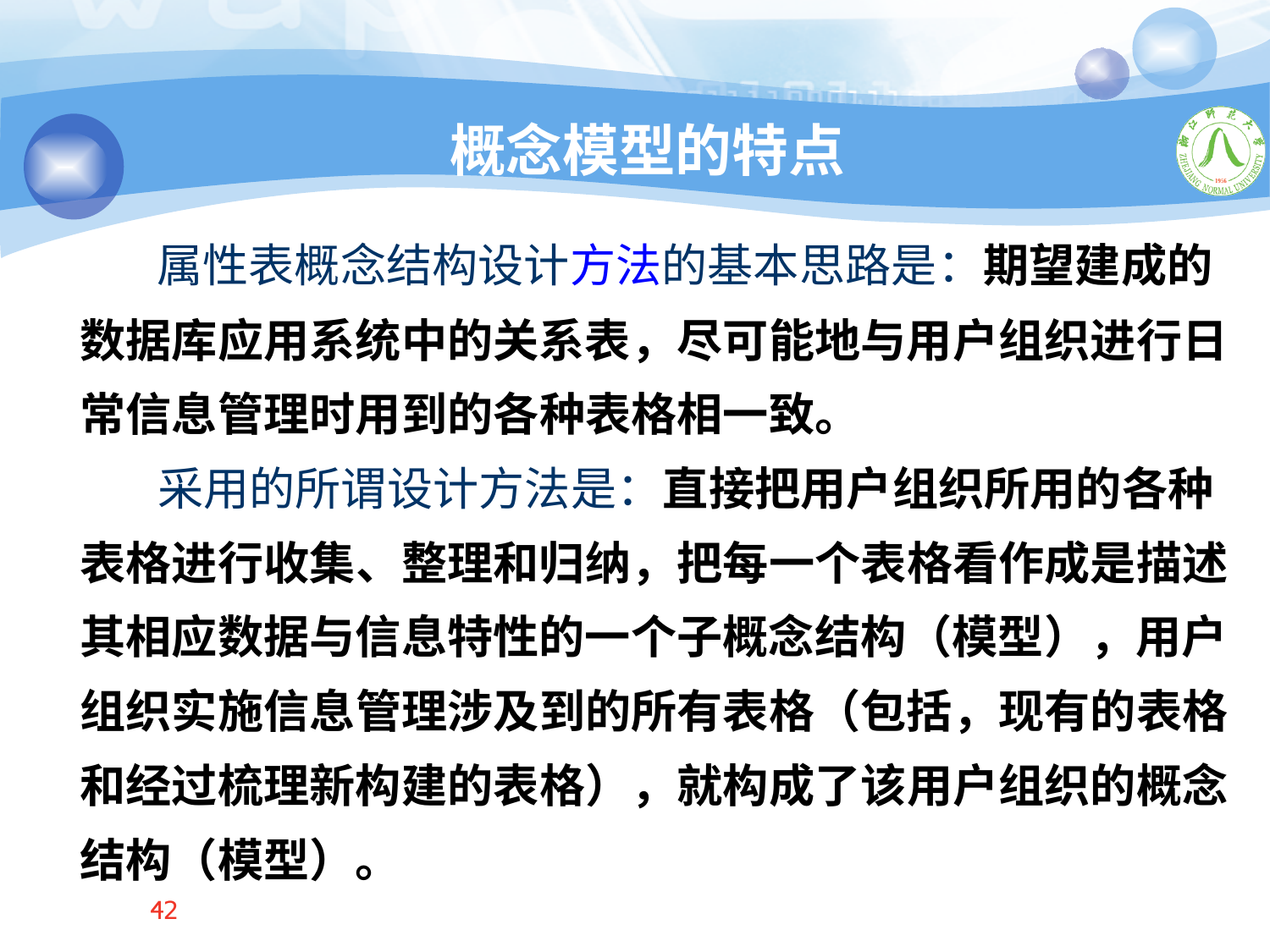

概念模型的特点
          属性表概念结构设计方法的基本思路是：期望建成的数据库应用系统中的关系表，尽可能地与用户组织进行日常信息管理时用到的各种表格相一致。
           采用的所谓设计方法是：直接把用户组织所用的各种表格进行收集、整理和归纳，把每一个表格看作成是描述其相应数据与信息特性的一个子概念结构（模型），用户组织实施信息管理涉及到的所有表格（包括，现有的表格和经过梳理新构建的表格），就构成了该用户组织的概念结构（模型）。
42